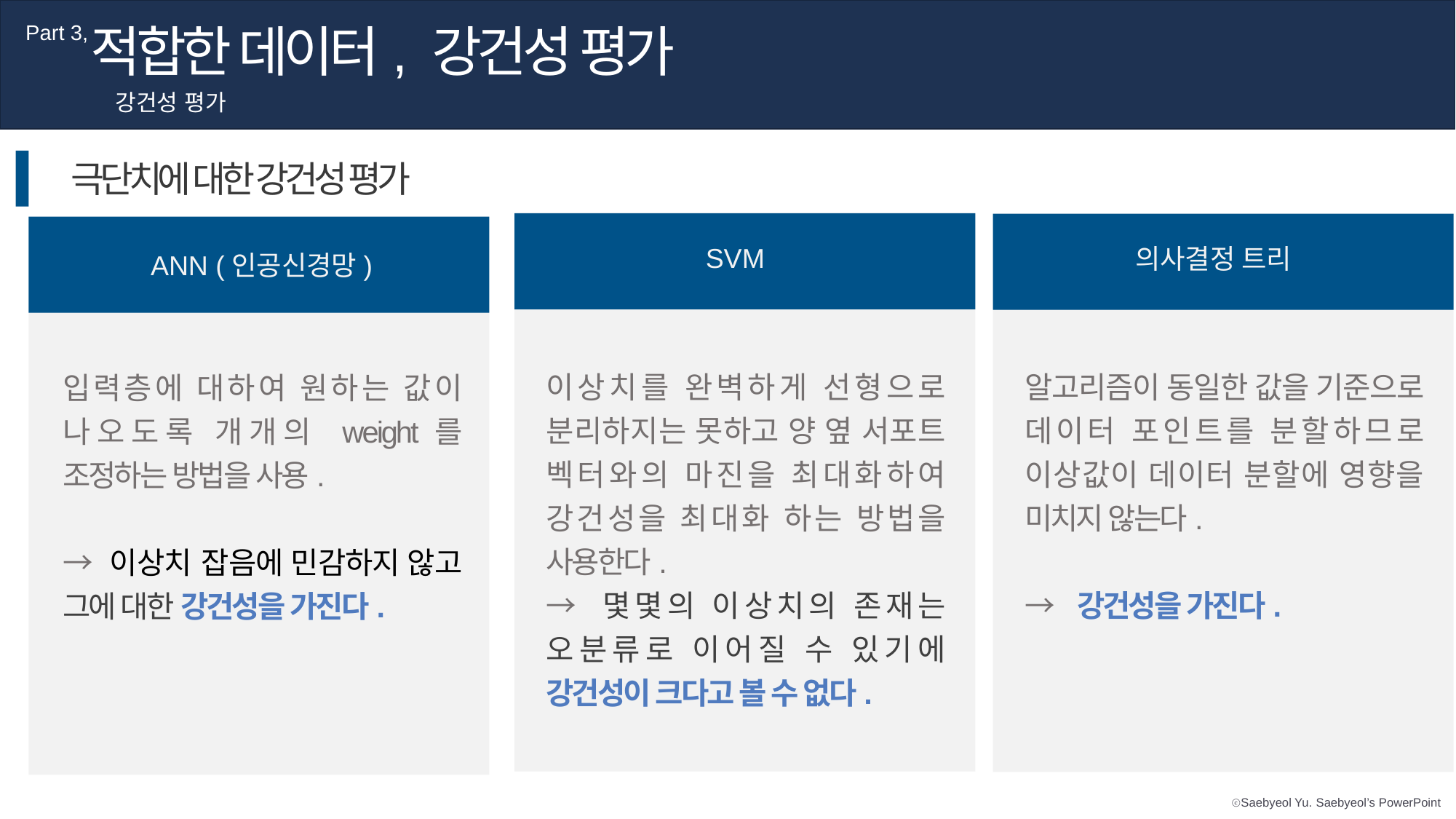

적합한 데이터, 강건성 평가
Part 3,
강건성 평가

극단치에 대한 강건성 평가

SVM
의사결정 트리
ANN (인공신경망)
알고리즘이 동일한 값을 기준으로 데이터 포인트를 분할하므로 이상값이 데이터 분할에 영향을 미치지 않는다.

→  강건성을 가진다.
이상치를 완벽하게 선형으로 분리하지는 못하고 양 옆 서포트 벡터와의 마진을 최대화하여 강건성을 최대화 하는 방법을 사용한다.
→ 몇몇의 이상치의 존재는 오분류로 이어질 수 있기에 강건성이 크다고 볼 수 없다.
입력층에 대하여 원하는 값이 나오도록 개개의 weight를 조정하는 방법을 사용.

→ 이상치 잡음에 민감하지 않고 그에 대한 강건성을 가진다.